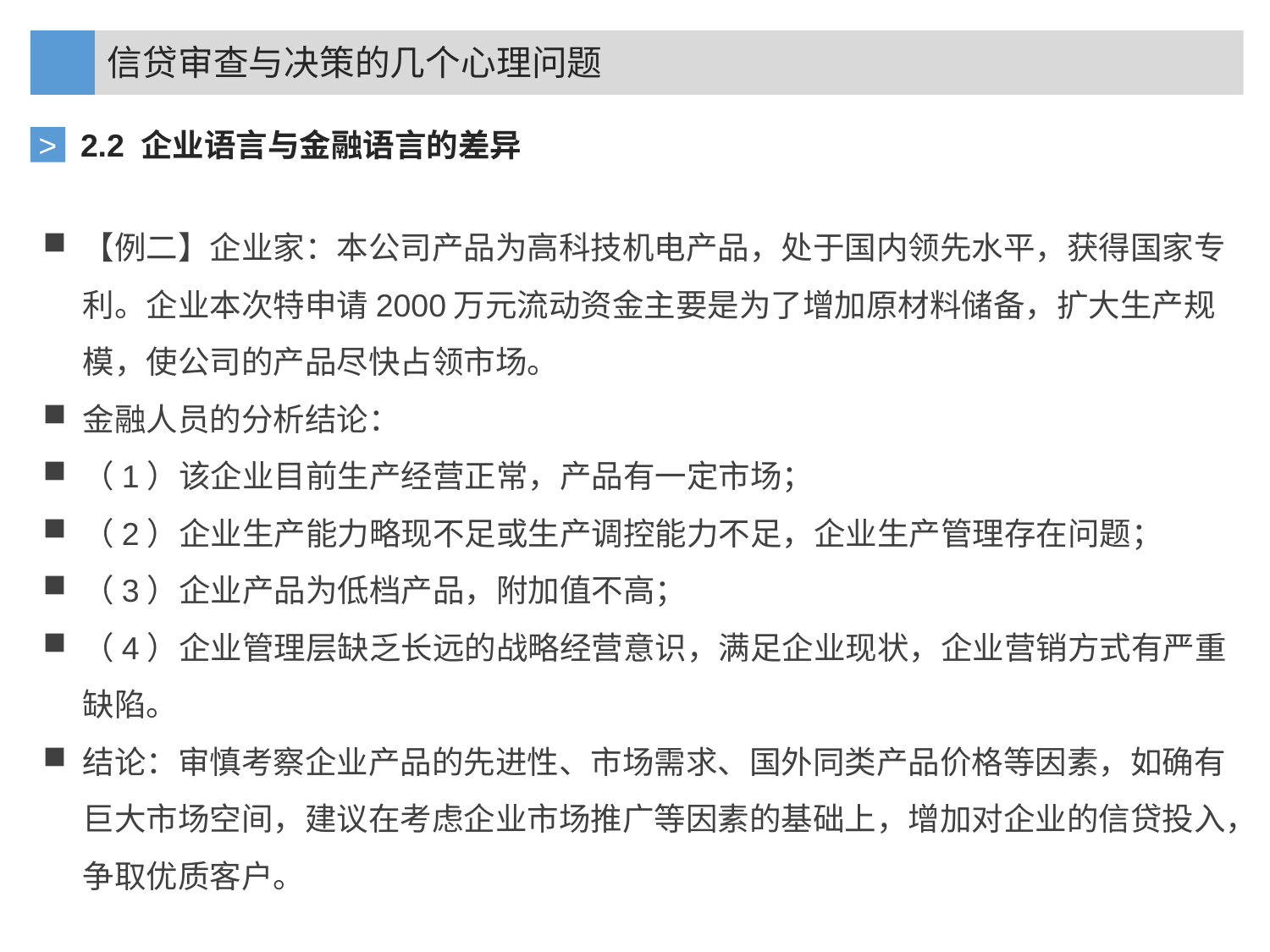

信贷审查与决策的几个心理问题
2.2 企业语言与金融语言的差异
>
【例二】企业家：本公司产品为高科技机电产品，处于国内领先水平，获得国家专利。企业本次特申请2000万元流动资金主要是为了增加原材料储备，扩大生产规模，使公司的产品尽快占领市场。
金融人员的分析结论：
（1）该企业目前生产经营正常，产品有一定市场；
（2）企业生产能力略现不足或生产调控能力不足，企业生产管理存在问题；
（3）企业产品为低档产品，附加值不高；
（4）企业管理层缺乏长远的战略经营意识，满足企业现状，企业营销方式有严重缺陷。
结论：审慎考察企业产品的先进性、市场需求、国外同类产品价格等因素，如确有巨大市场空间，建议在考虑企业市场推广等因素的基础上，增加对企业的信贷投入，争取优质客户。